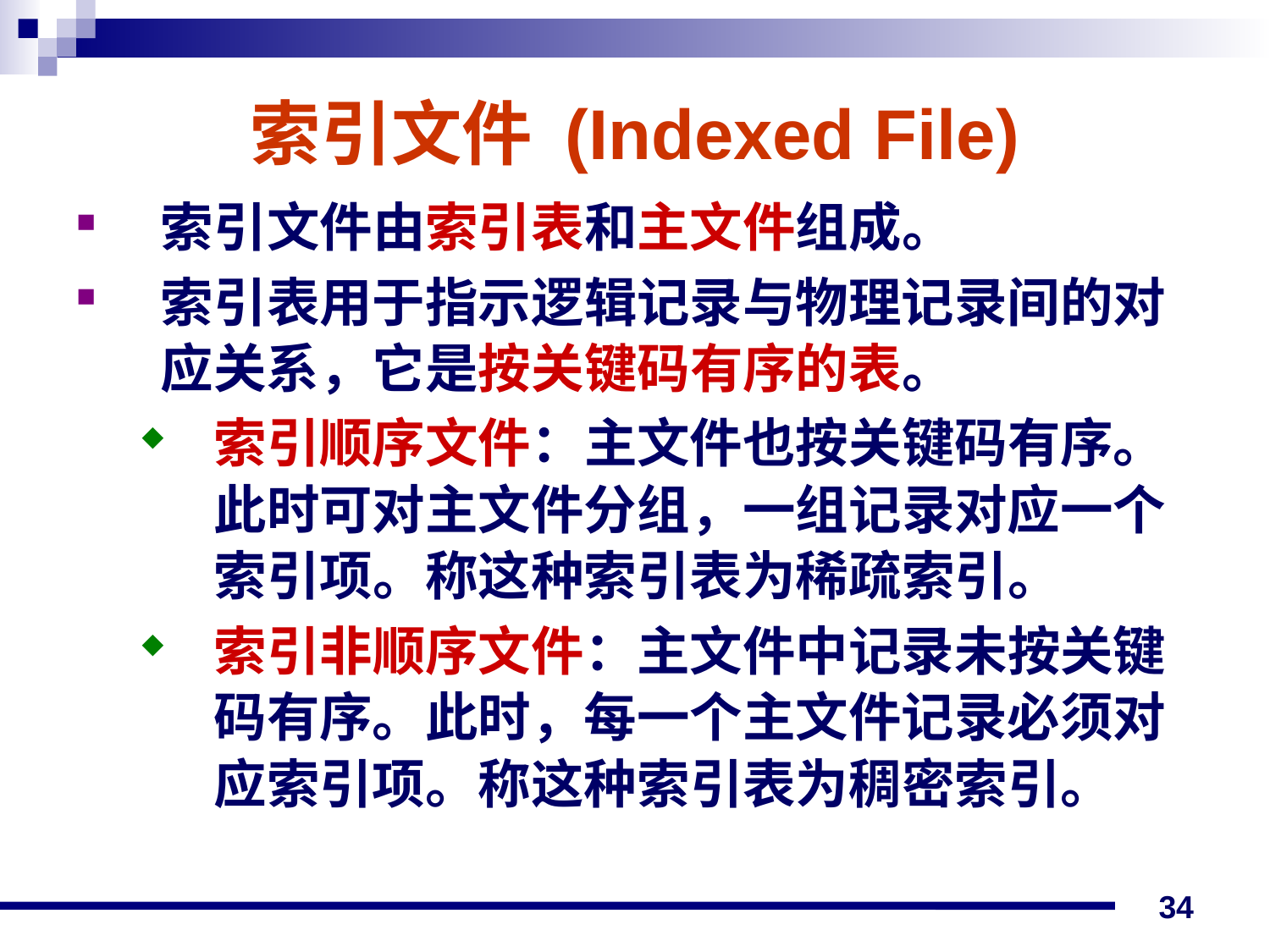

# 索引文件 (Indexed File)
索引文件由索引表和主文件组成。
索引表用于指示逻辑记录与物理记录间的对应关系，它是按关键码有序的表。
索引顺序文件：主文件也按关键码有序。此时可对主文件分组，一组记录对应一个索引项。称这种索引表为稀疏索引。
索引非顺序文件：主文件中记录未按关键码有序。此时，每一个主文件记录必须对应索引项。称这种索引表为稠密索引。
34